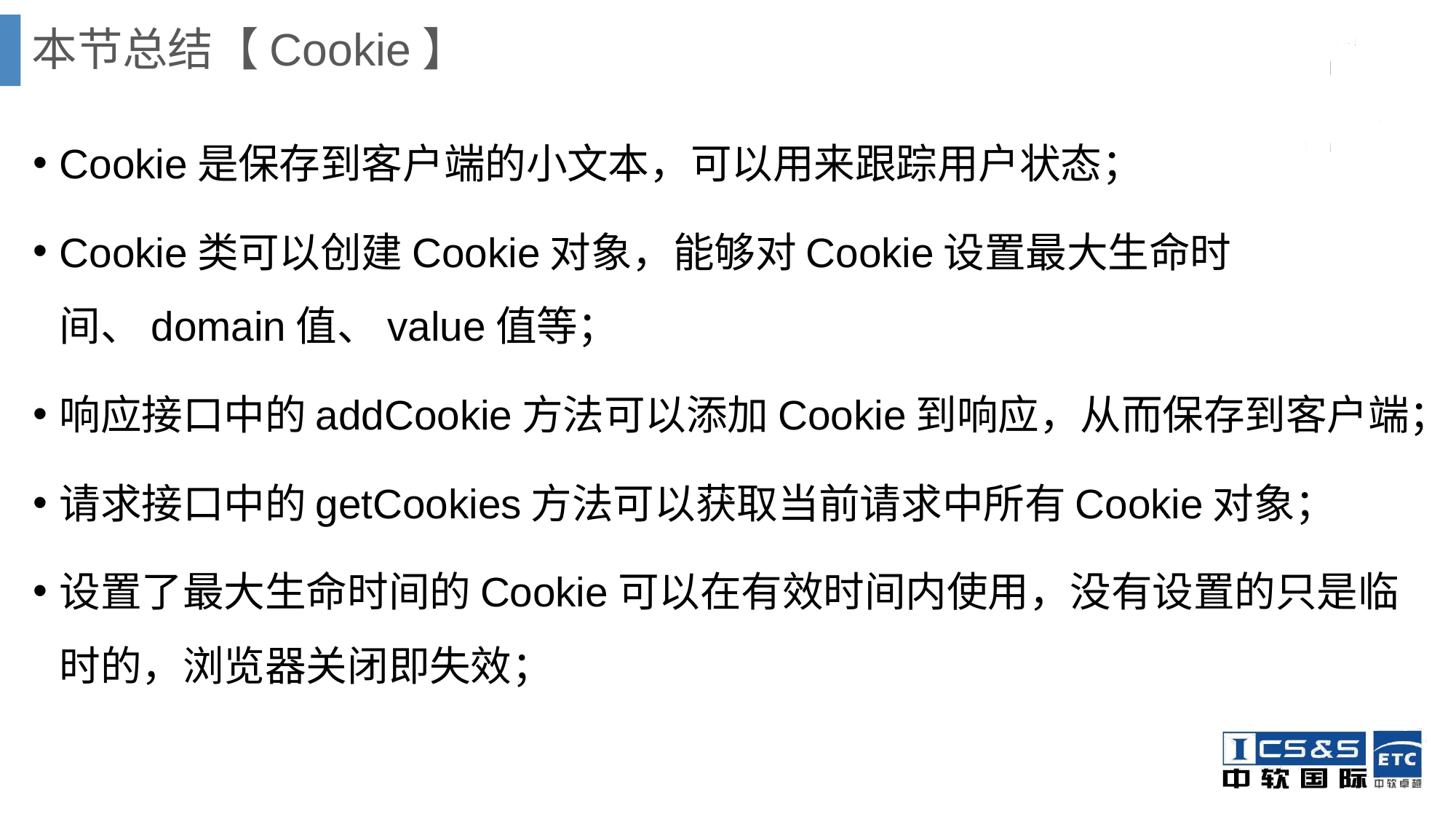

# 本节总结【Cookie】
Cookie是保存到客户端的小文本，可以用来跟踪用户状态；
Cookie类可以创建Cookie对象，能够对Cookie设置最大生命时间、domain值、value值等；
响应接口中的addCookie方法可以添加Cookie到响应，从而保存到客户端；
请求接口中的getCookies方法可以获取当前请求中所有Cookie对象；
设置了最大生命时间的Cookie可以在有效时间内使用，没有设置的只是临时的，浏览器关闭即失效；